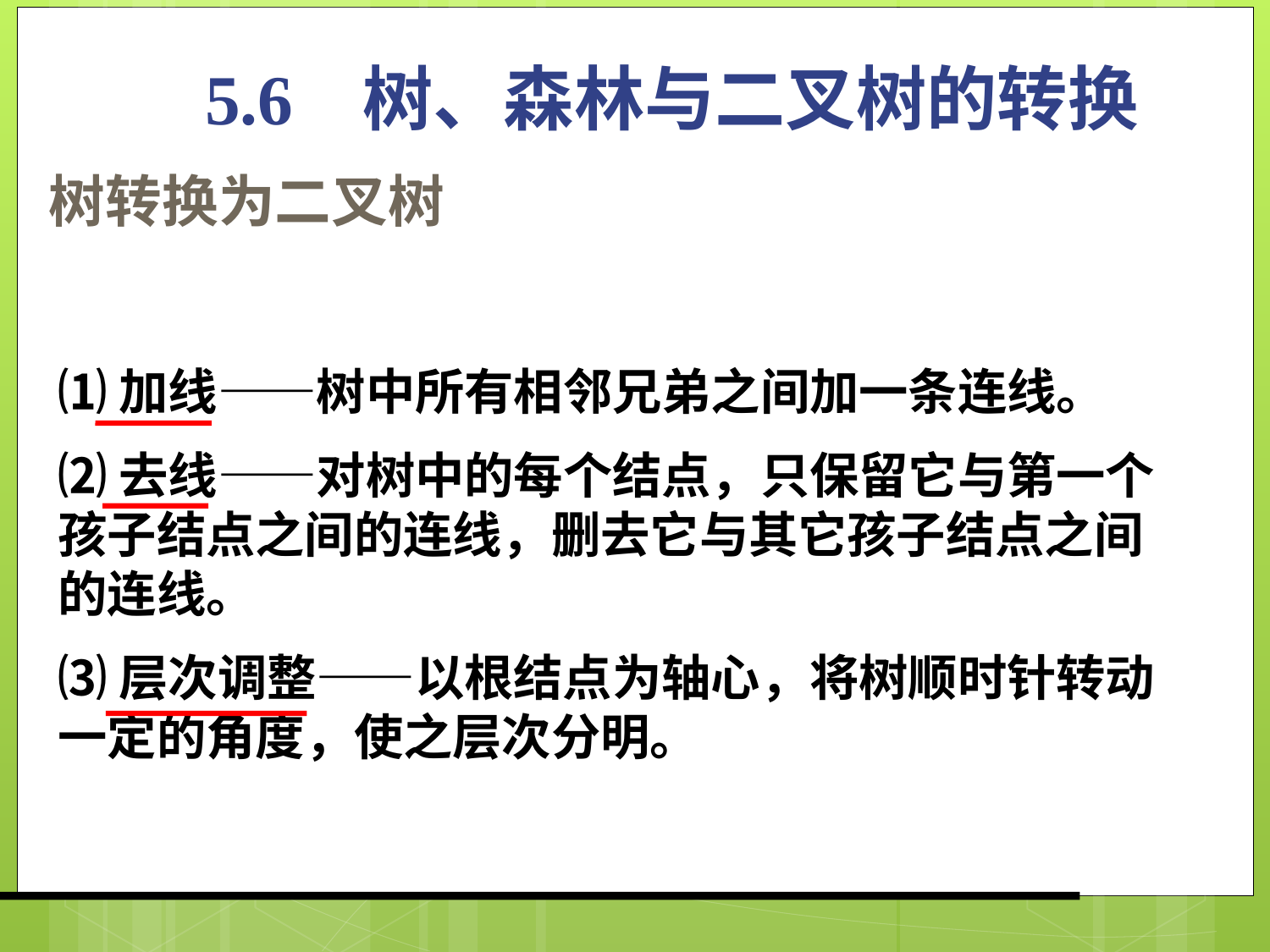

5.6   树、森林与二叉树的转换
树转换为二叉树
⑴加线——树中所有相邻兄弟之间加一条连线。
⑵去线——对树中的每个结点，只保留它与第一个孩子结点之间的连线，删去它与其它孩子结点之间的连线。
⑶层次调整——以根结点为轴心，将树顺时针转动一定的角度，使之层次分明。